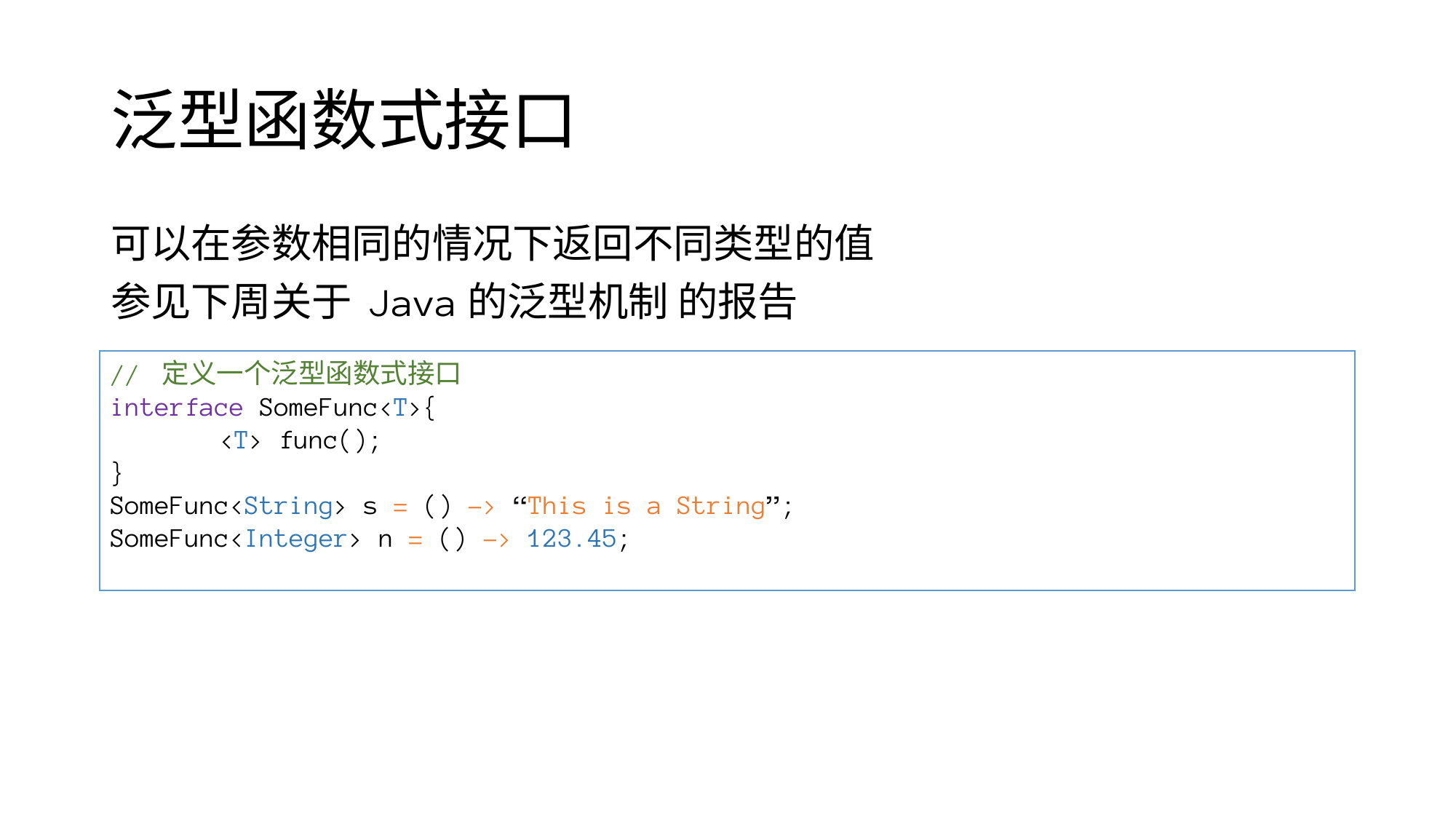

# 泛型函数式接口
可以在参数相同的情况下返回不同类型的值
参见下周关于 Java的泛型机制 的报告
// 定义一个泛型函数式接口
interface SomeFunc<T>{
	<T> func();
}
SomeFunc<String> s = () -> “This is a String”;
SomeFunc<Integer> n = () -> 123.45;